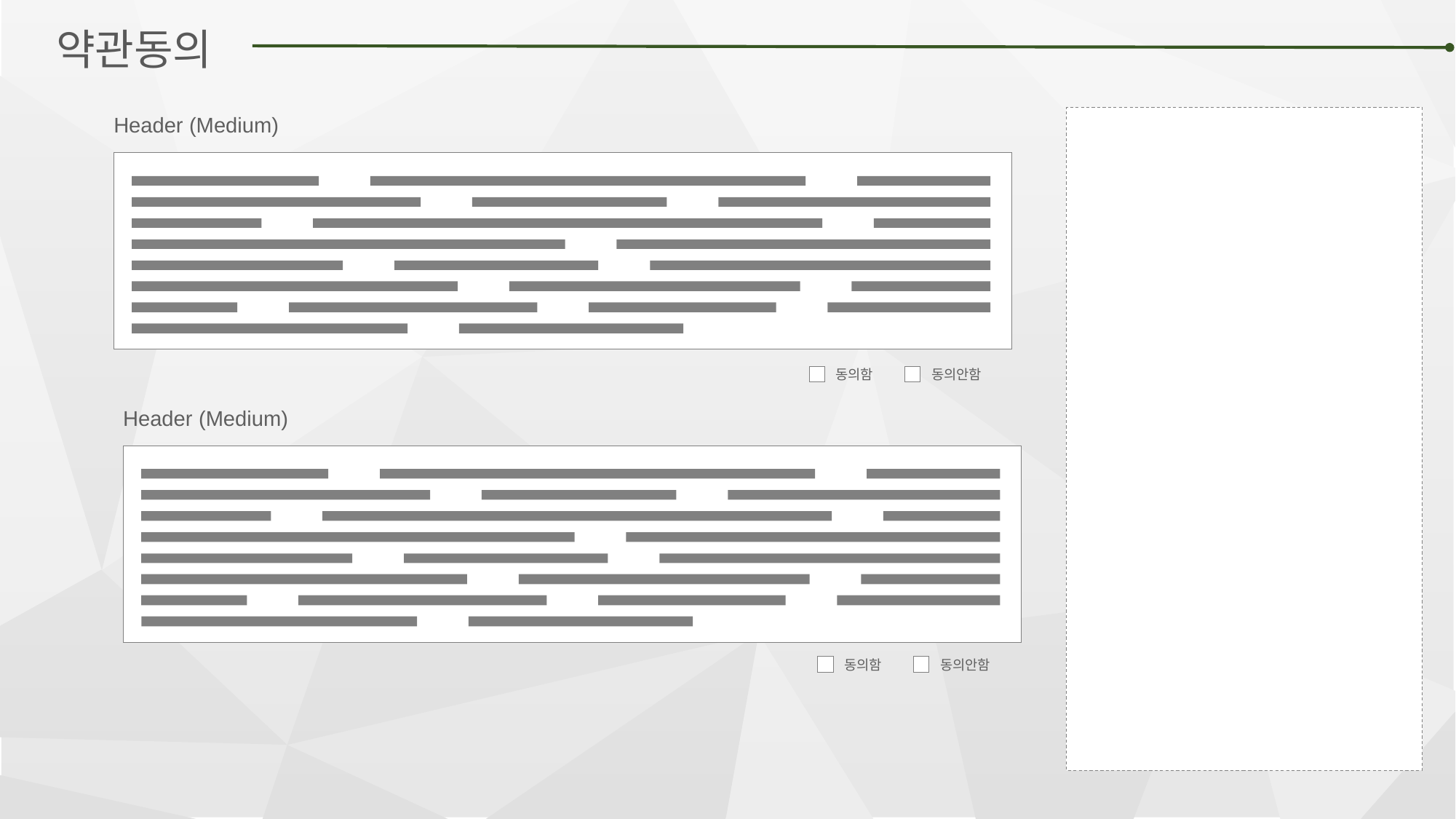

약관동의
Header (Medium)

동의함

동의안함

Header (Medium)

동의함

동의안함